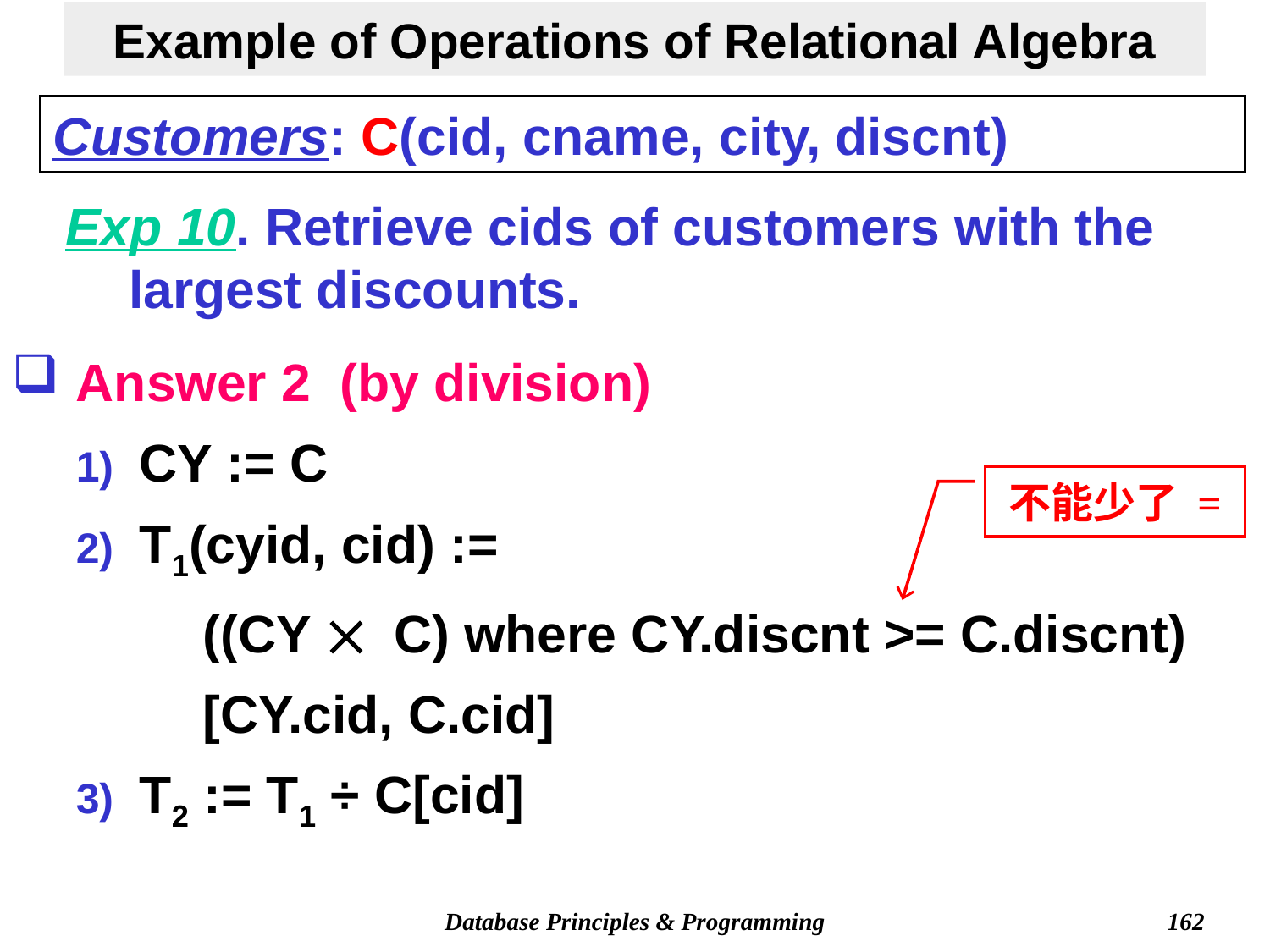

# Example of Operations of Relational Algebra
Customers: C(cid, cname, city, discnt)
Exp 10. Retrieve cids of customers with the largest discounts.
Answer 2  (by division)
CY := C
T1(cyid, cid) :=
((CY × C) where CY.discnt >= C.discnt)
[CY.cid, C.cid]
T2 := T1 ÷ C[cid]
不能少了 =

Database Principles & Programming
162